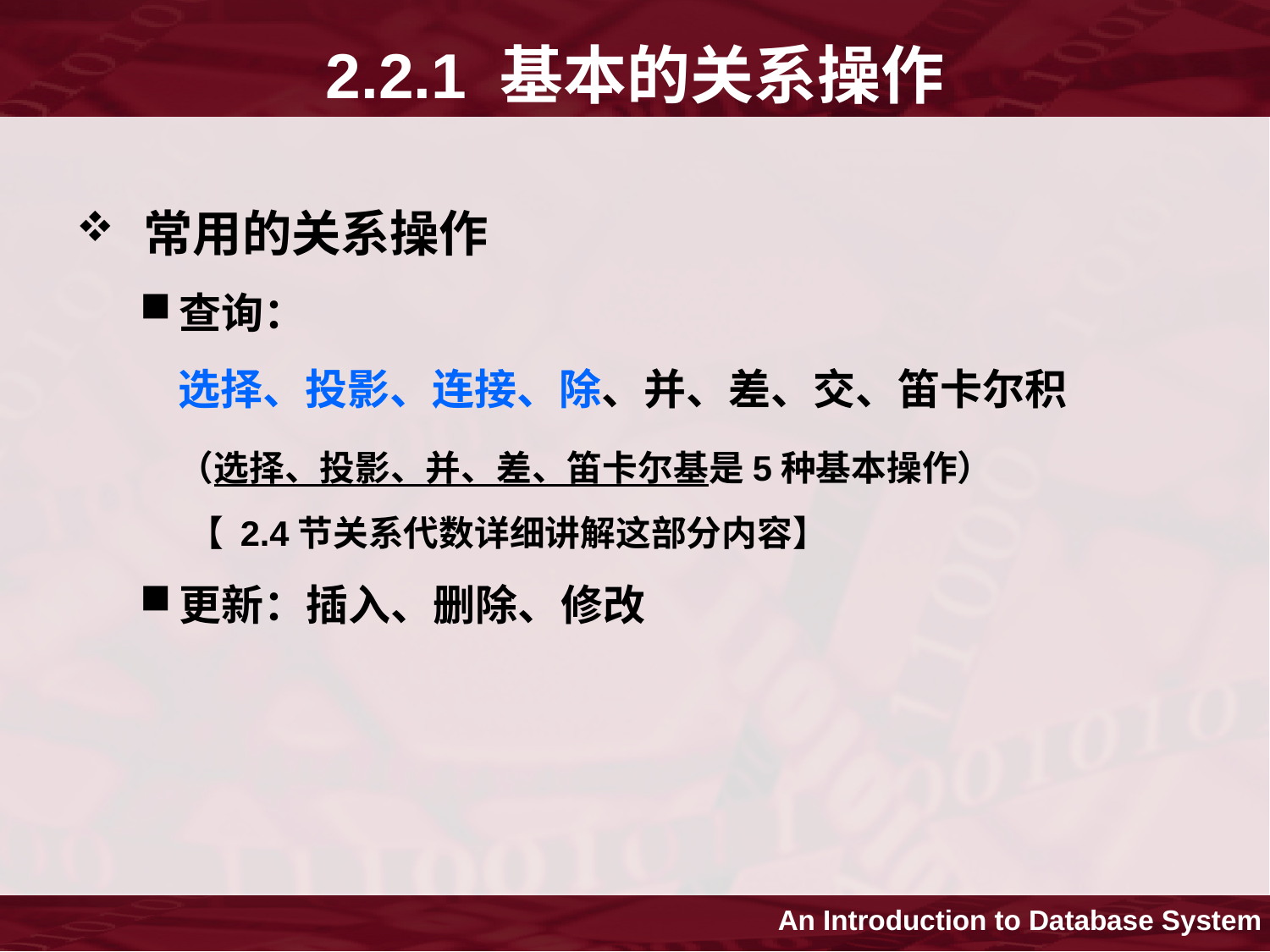

# 2.2.1 基本的关系操作
 常用的关系操作
查询：
   选择、投影、连接、除、并、差、交、笛卡尔积
   （选择、投影、并、差、笛卡尔基是5种基本操作）
     【 2.4节关系代数详细讲解这部分内容】
更新：插入、删除、修改